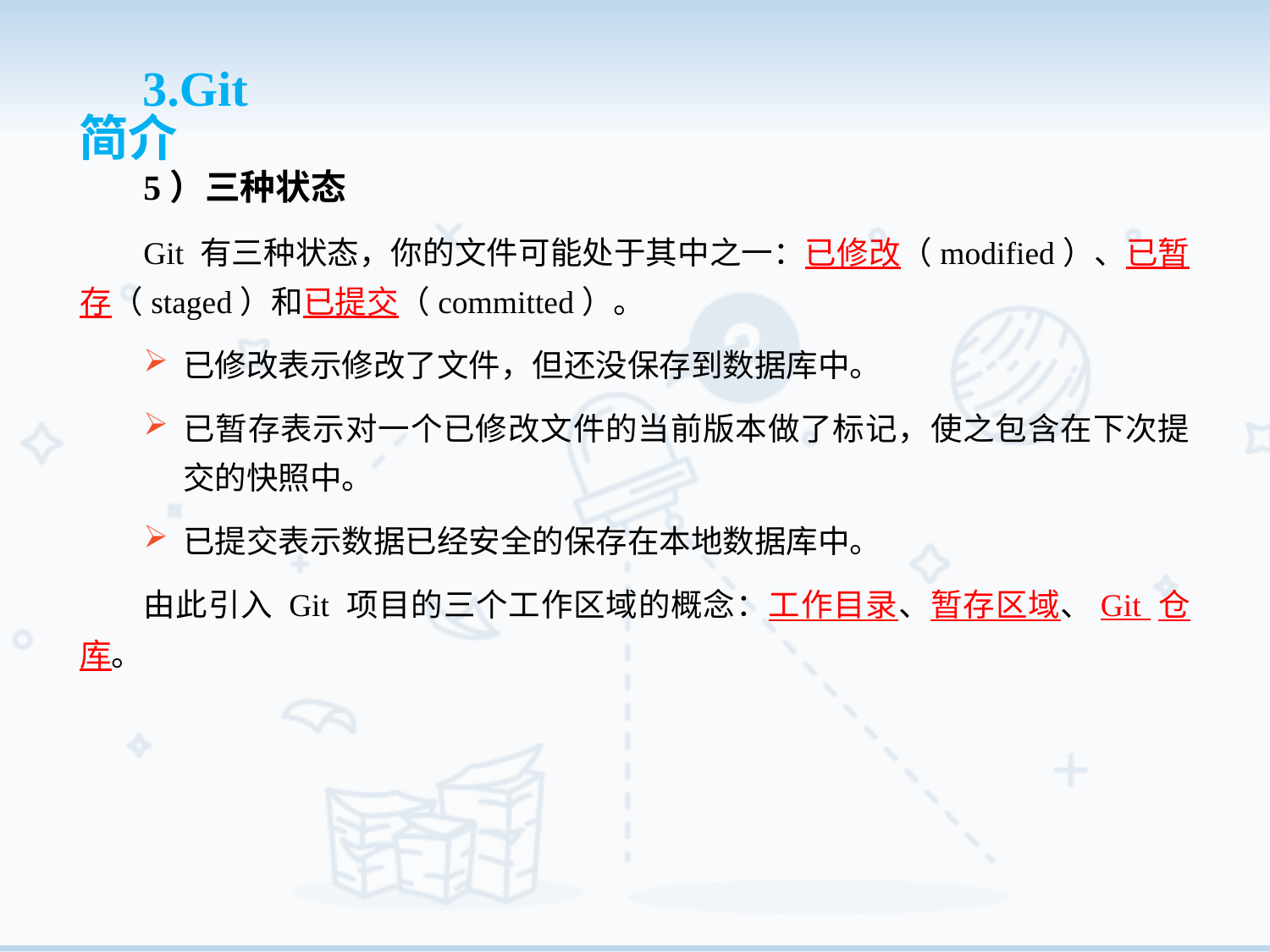

3.Git 简介
5）三种状态
Git 有三种状态，你的文件可能处于其中之一：已修改（modified）、已暂存（staged）和已提交（committed）。
已修改表示修改了文件，但还没保存到数据库中。
已暂存表示对一个已修改文件的当前版本做了标记，使之包含在下次提交的快照中。
已提交表示数据已经安全的保存在本地数据库中。
由此引入 Git 项目的三个工作区域的概念：工作目录、暂存区域、Git 仓库。